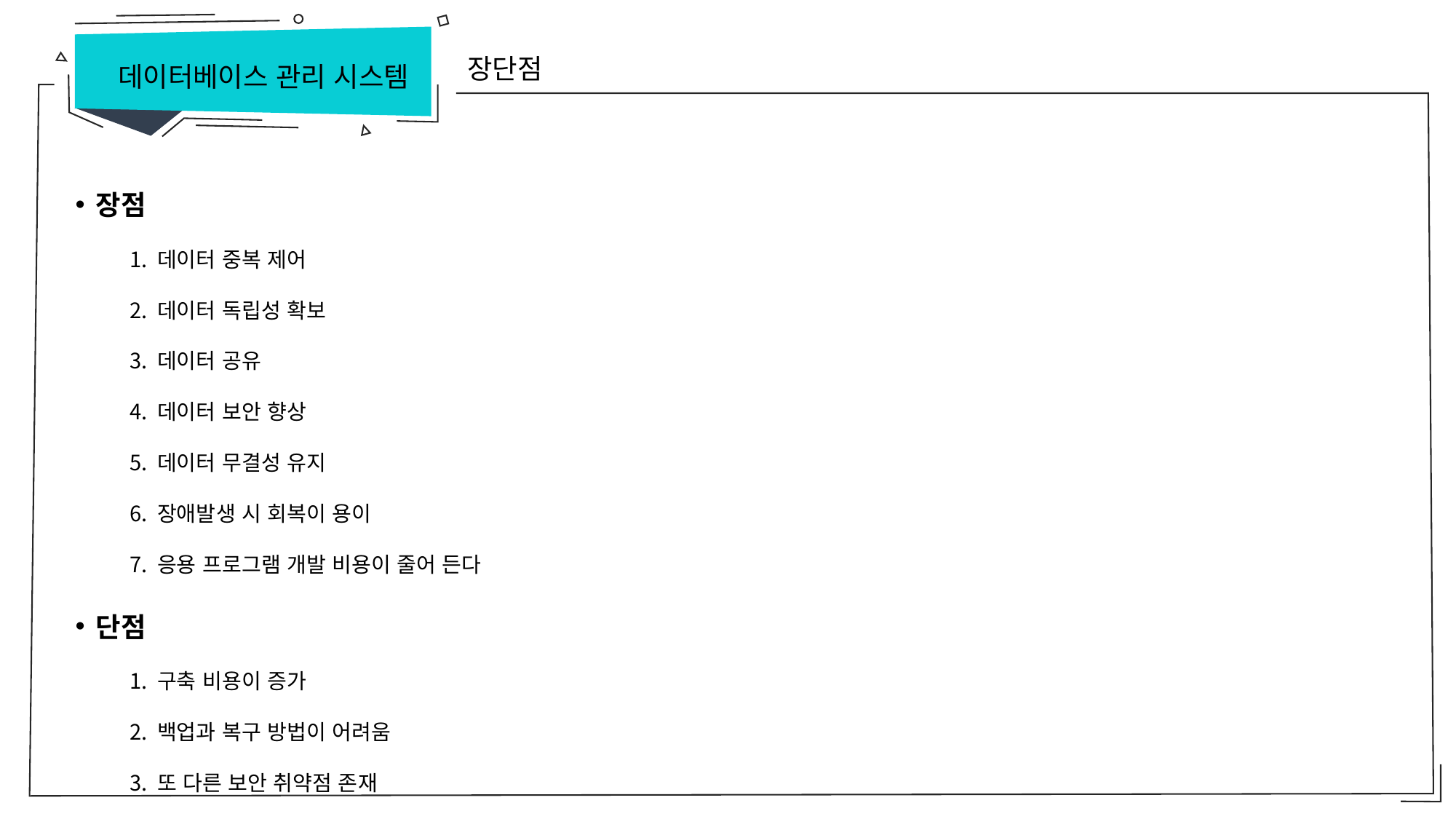

장단점
데이터베이스 관리 시스템
장점
데이터 중복 제어
데이터 독립성 확보
데이터 공유
데이터 보안 향상
데이터 무결성 유지
장애발생 시 회복이 용이
응용 프로그램 개발 비용이 줄어 든다
단점
구축 비용이 증가
백업과 복구 방법이 어려움
또 다른 보안 취약점 존재